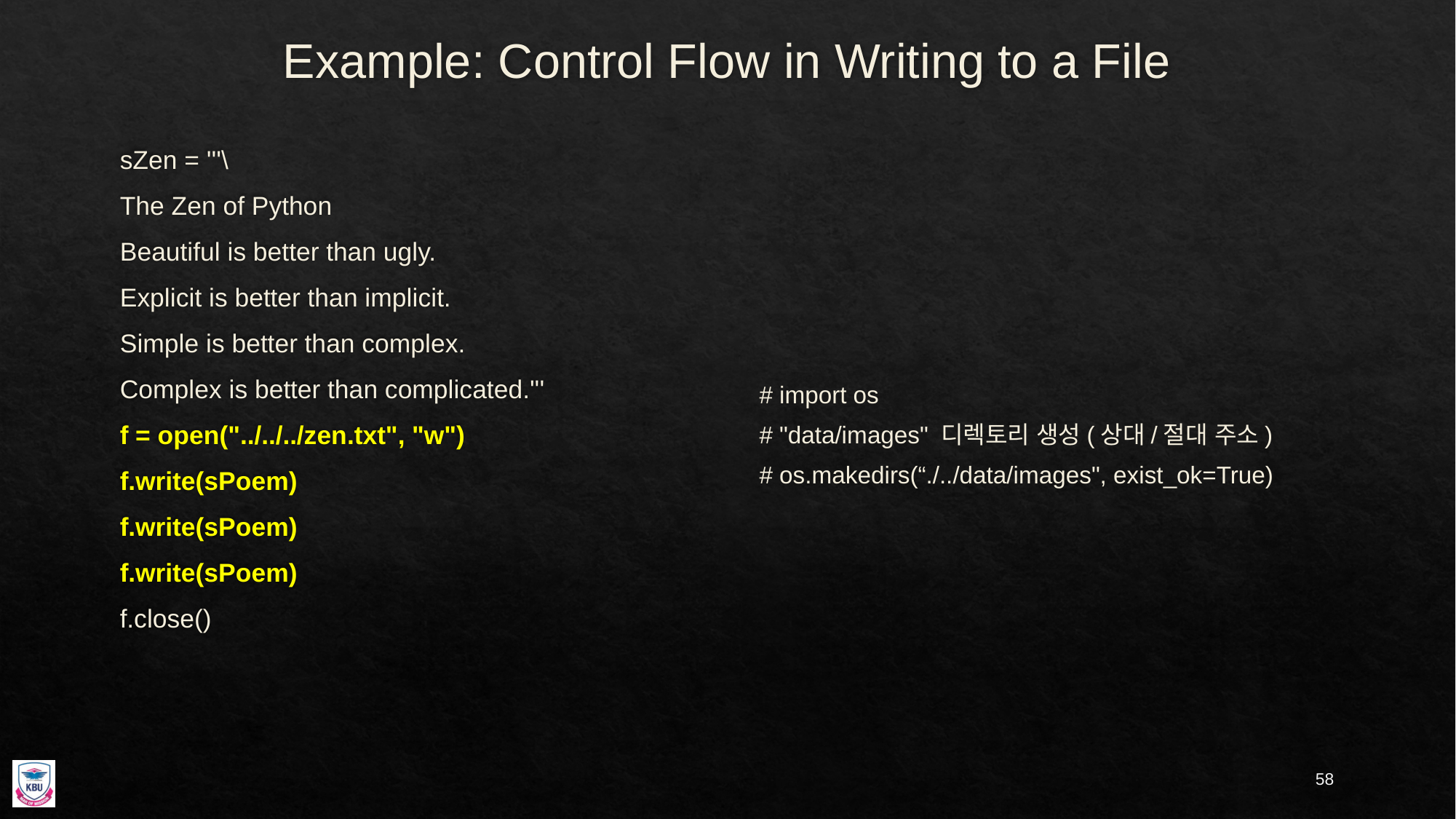

# Example: Control Flow in Writing to a File
sZen = '''\
The Zen of Python
Beautiful is better than ugly.
Explicit is better than implicit.
Simple is better than complex.
Complex is better than complicated.'''
f = open("../../../zen.txt", "w")
f.write(sPoem)
f.write(sPoem)
f.write(sPoem)
f.close()
# import os
# "data/images" 디렉토리 생성(상대/절대 주소)
# os.makedirs(“./../data/images", exist_ok=True)
58